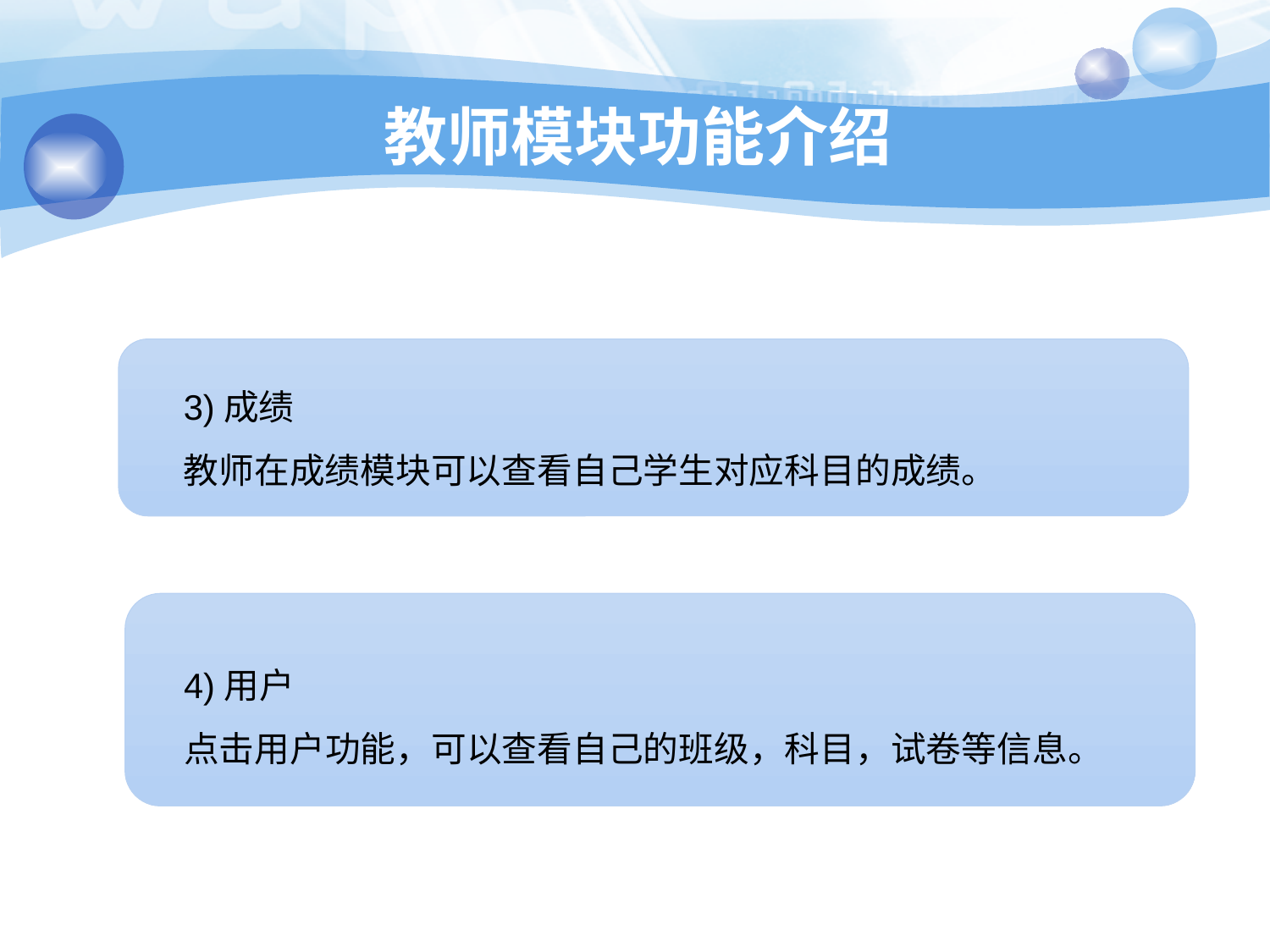

教师模块功能介绍

3)成绩
教师在成绩模块可以查看自己学生对应科目的成绩。

4)用户
点击用户功能，可以查看自己的班级，科目，试卷等信息。